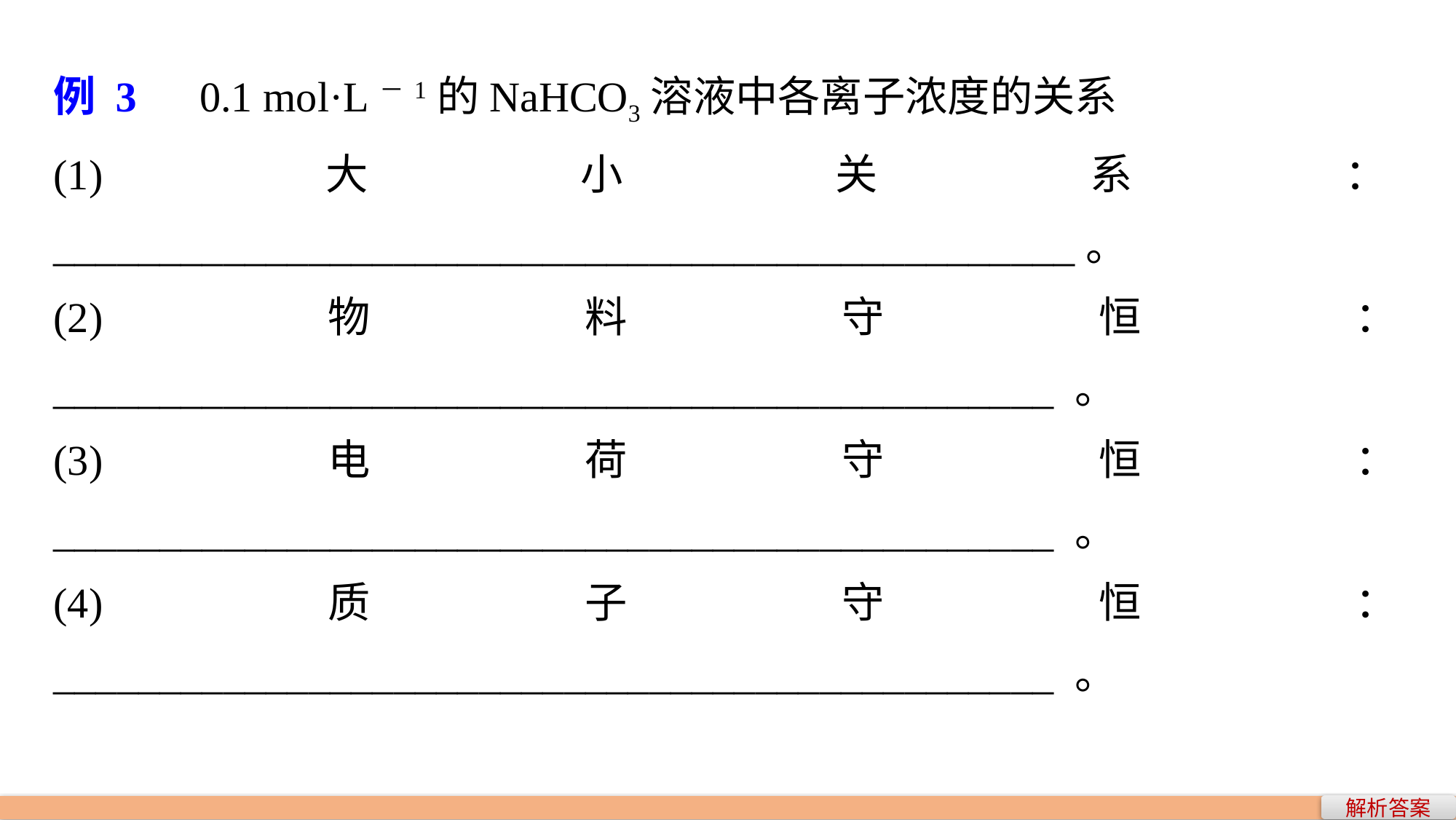

例 3　0.1 mol·L－1的NaHCO3溶液中各离子浓度的关系
(1)大小关系：________________________________________________。
(2)物料守恒： _______________________________________________ 。
(3)电荷守恒： _______________________________________________ 。
(4)质子守恒： _______________________________________________ 。
解析答案